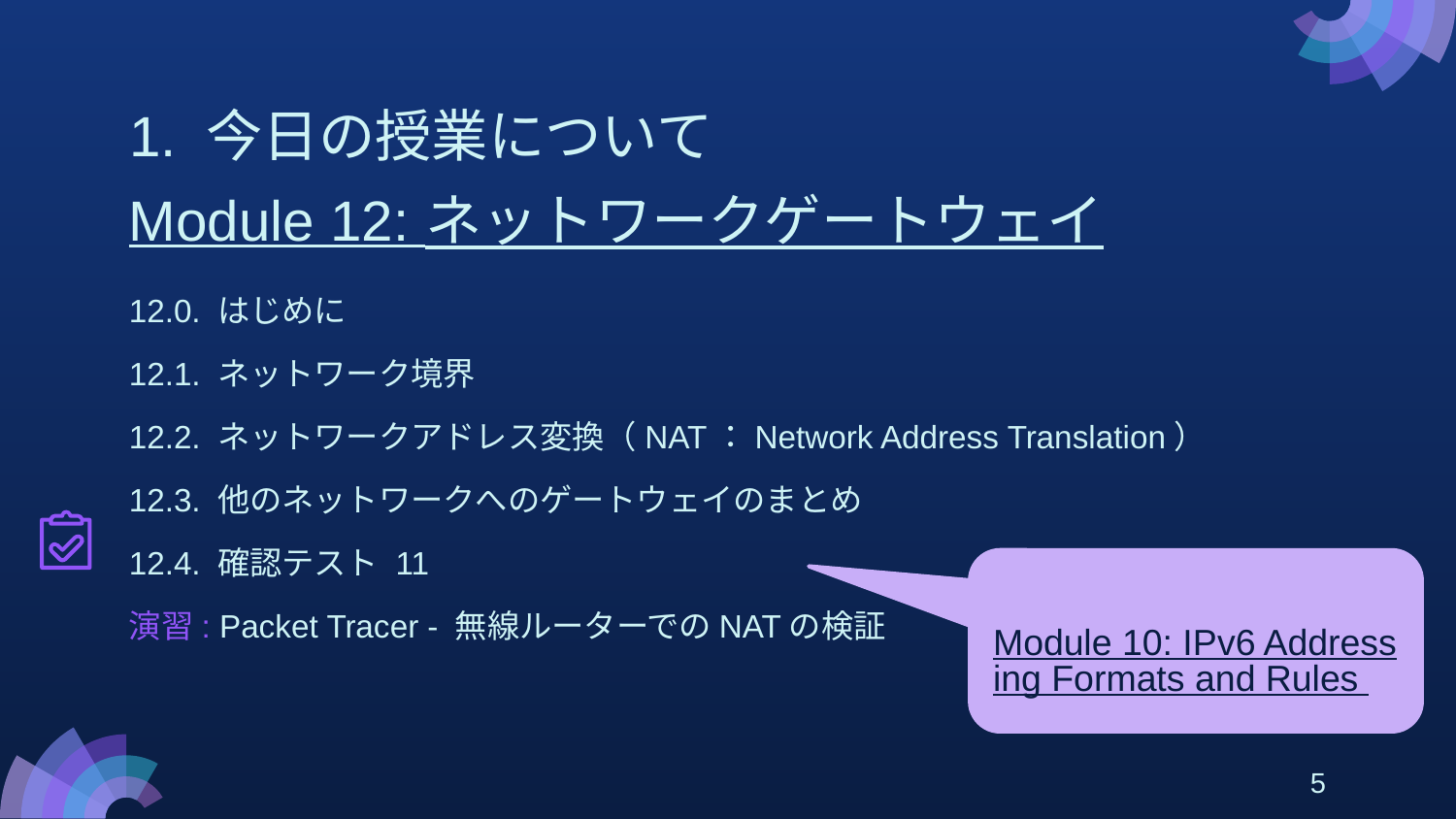

# 1. 今日の授業について
Module 12: ネットワークゲートウェイ
12.0. はじめに
12.1. ネットワーク境界
12.2. ネットワークアドレス変換（NAT：Network Address Translation）
12.3. 他のネットワークへのゲートウェイのまとめ
12.4. 確認テスト 11
演習: Packet Tracer - 無線ルーターでのNATの検証

Module 10: IPv6 Addressing Formats and Rules